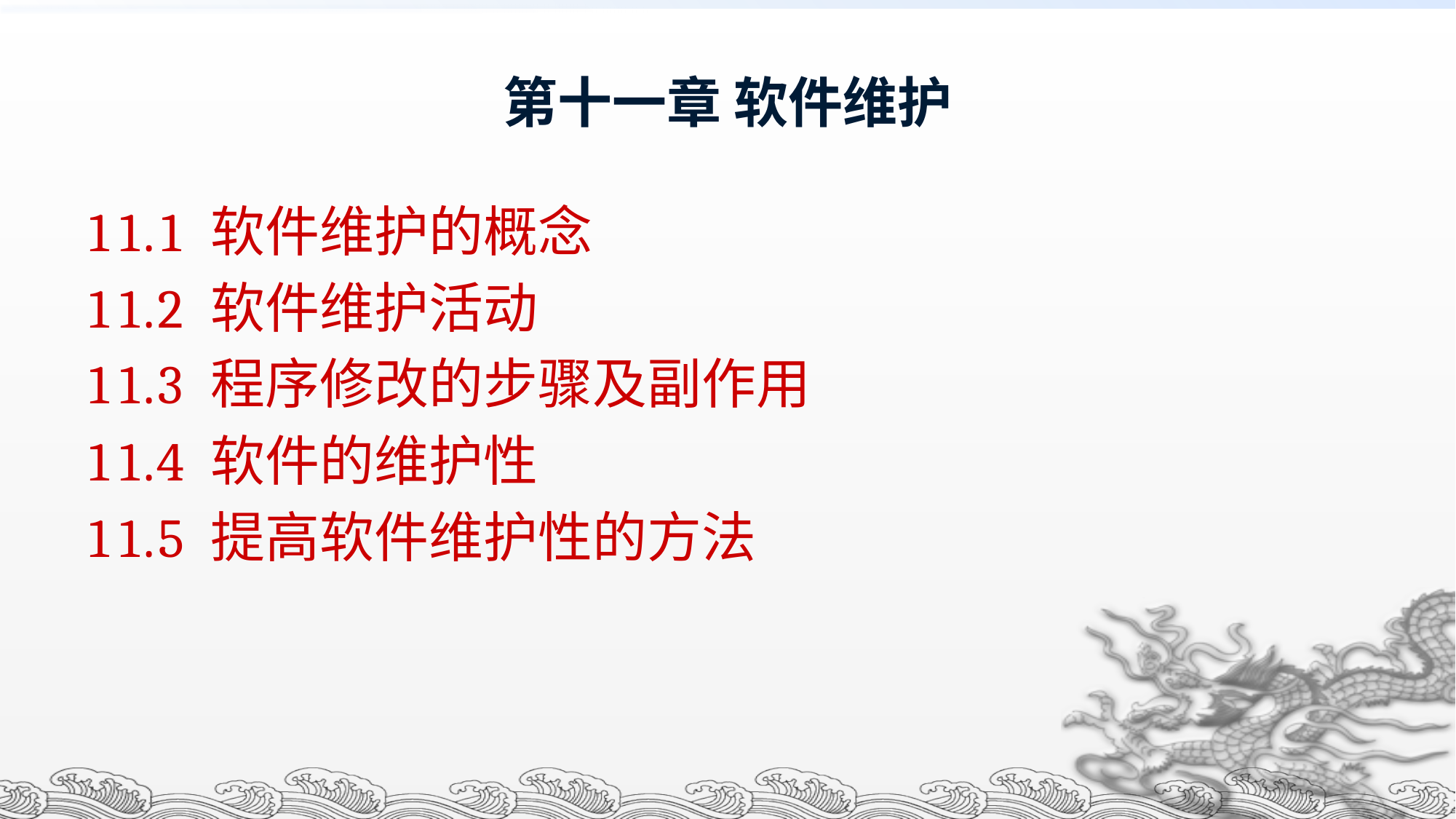

# 第十一章 软件维护
11.1 软件维护的概念
11.2 软件维护活动
11.3 程序修改的步骤及副作用
11.4 软件的维护性
11.5 提高软件维护性的方法